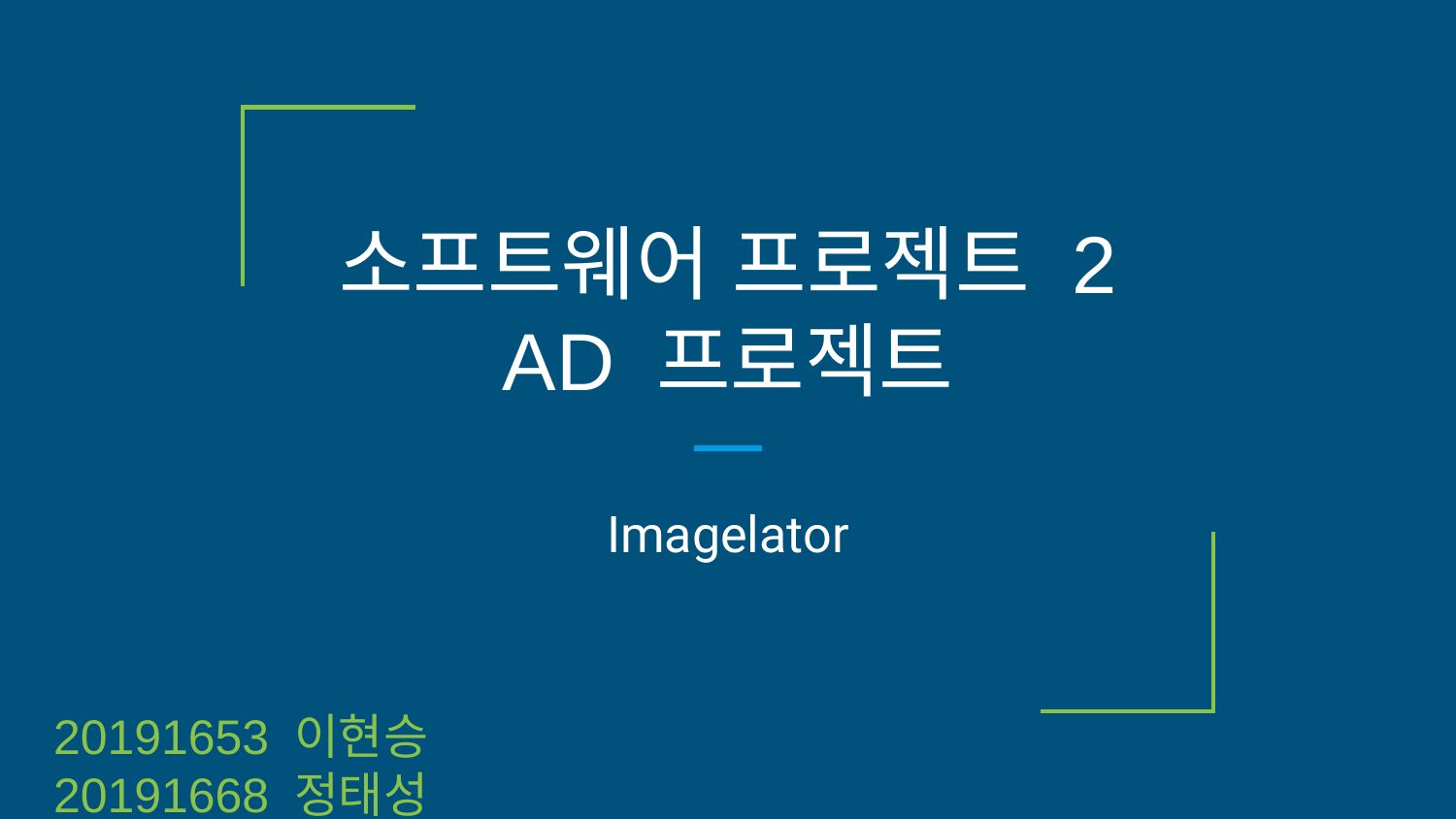

# 소프트웨어 프로젝트 2
AD 프로젝트
Imagelator
20191653 이현승
20191668 정태성